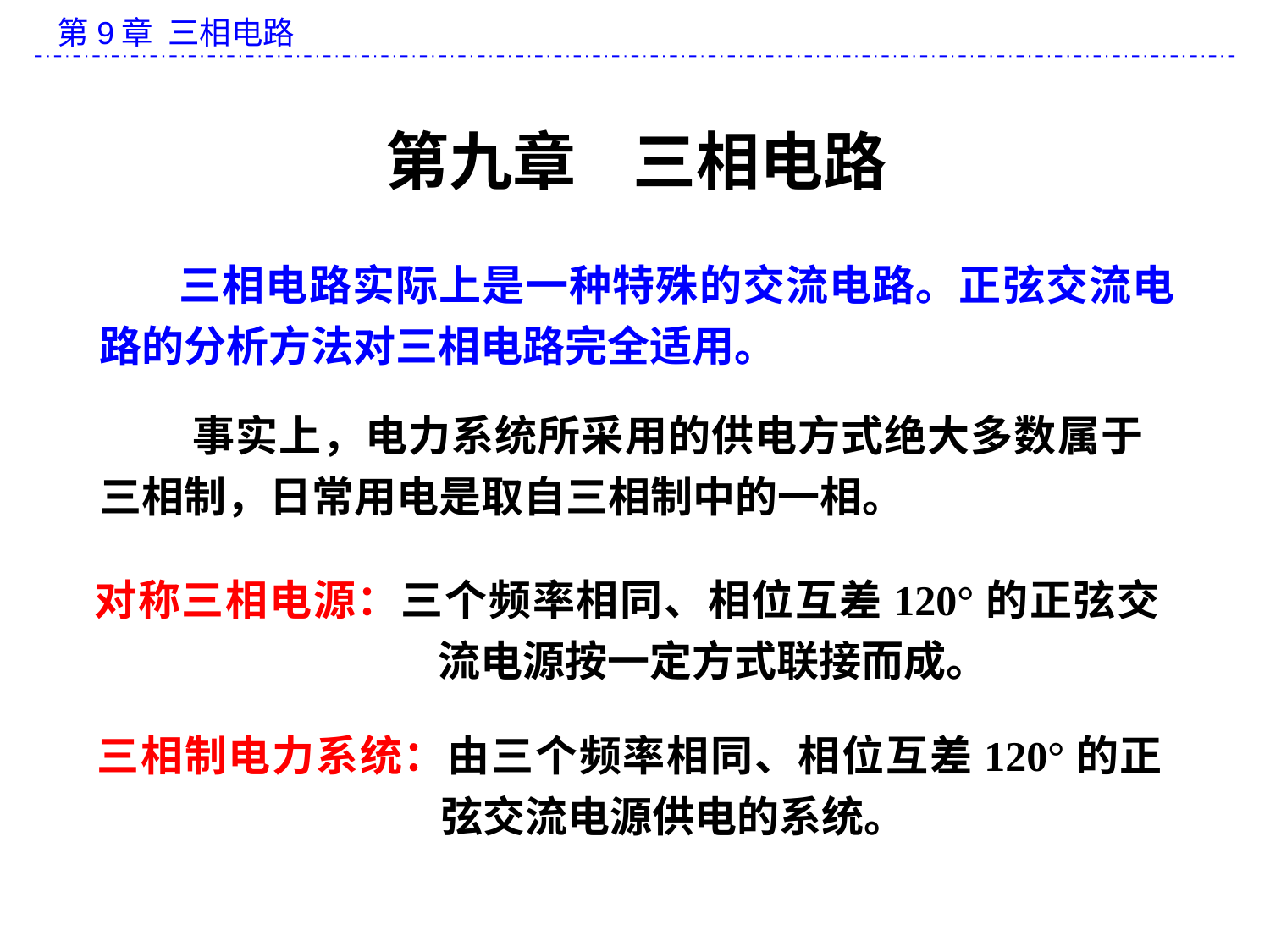

第九章    三相电路
三相电路实际上是一种特殊的交流电路。正弦交流电路的分析方法对三相电路完全适用。
事实上，电力系统所采用的供电方式绝大多数属于三相制，日常用电是取自三相制中的一相。
对称三相电源：三个频率相同、相位互差120°的正弦交流电源按一定方式联接而成。
三相制电力系统：由三个频率相同、相位互差120°的正弦交流电源供电的系统。